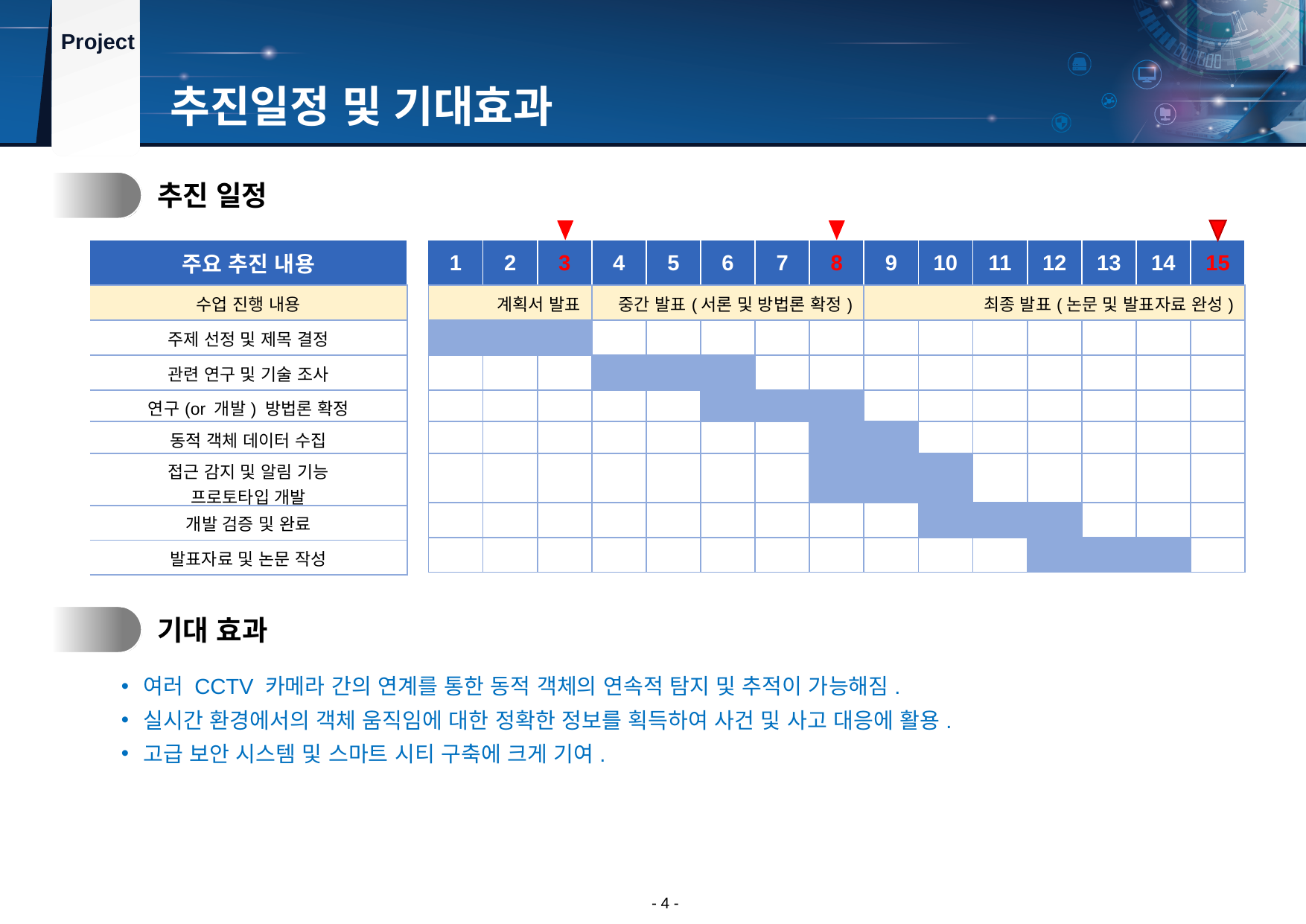

추진일정 및 기대효과

1.
추진 일정

| 주요 추진 내용 |
| --- |
| 수업 진행 내용 |
| 주제 선정 및 제목 결정 |
| 관련 연구 및 기술 조사 |
| 연구(or 개발) 방법론 확정 |
| 동적 객체 데이터 수집 |
| 접근 감지 및 알림 기능 프로토타입 개발 |
| 개발 검증 및 완료 |
| 발표자료 및 논문 작성 |
| 1 | 2 | 3 | 4 | 5 | 6 | 7 | 8 | 9 | 10 | 11 | 12 | 13 | 14 | 15 |
| --- | --- | --- | --- | --- | --- | --- | --- | --- | --- | --- | --- | --- | --- | --- |
| 계획서 발표 |  |  | 중간 발표(서론 및 방법론 확정) |  |  |  |  | 최종 발표(논문 및 발표자료 완성) |  |  |  |  |  |  |
|  |  |  |  |  |  |  |  |  |  |  |  |  |  |  |
|  |  |  |  |  |  |  |  |  |  |  |  |  |  |  |
|  |  |  |  |  |  |  |  |  |  |  |  |  |  |  |
|  |  |  |  |  |  |  |  |  |  |  |  |  |  |  |
|  |  |  |  |  |  |  |  |  |  |  |  |  |  |  |
|  |  |  |  |  |  |  |  |  |  |  |  |  |  |  |
|  |  |  |  |  |  |  |  |  |  |  |  |  |  |  |

2.
기대 효과
여러 CCTV 카메라 간의 연계를 통한 동적 객체의 연속적 탐지 및 추적이 가능해짐.
실시간 환경에서의 객체 움직임에 대한 정확한 정보를 획득하여 사건 및 사고 대응에 활용.
고급 보안 시스템 및 스마트 시티 구축에 크게 기여.
- 4 -